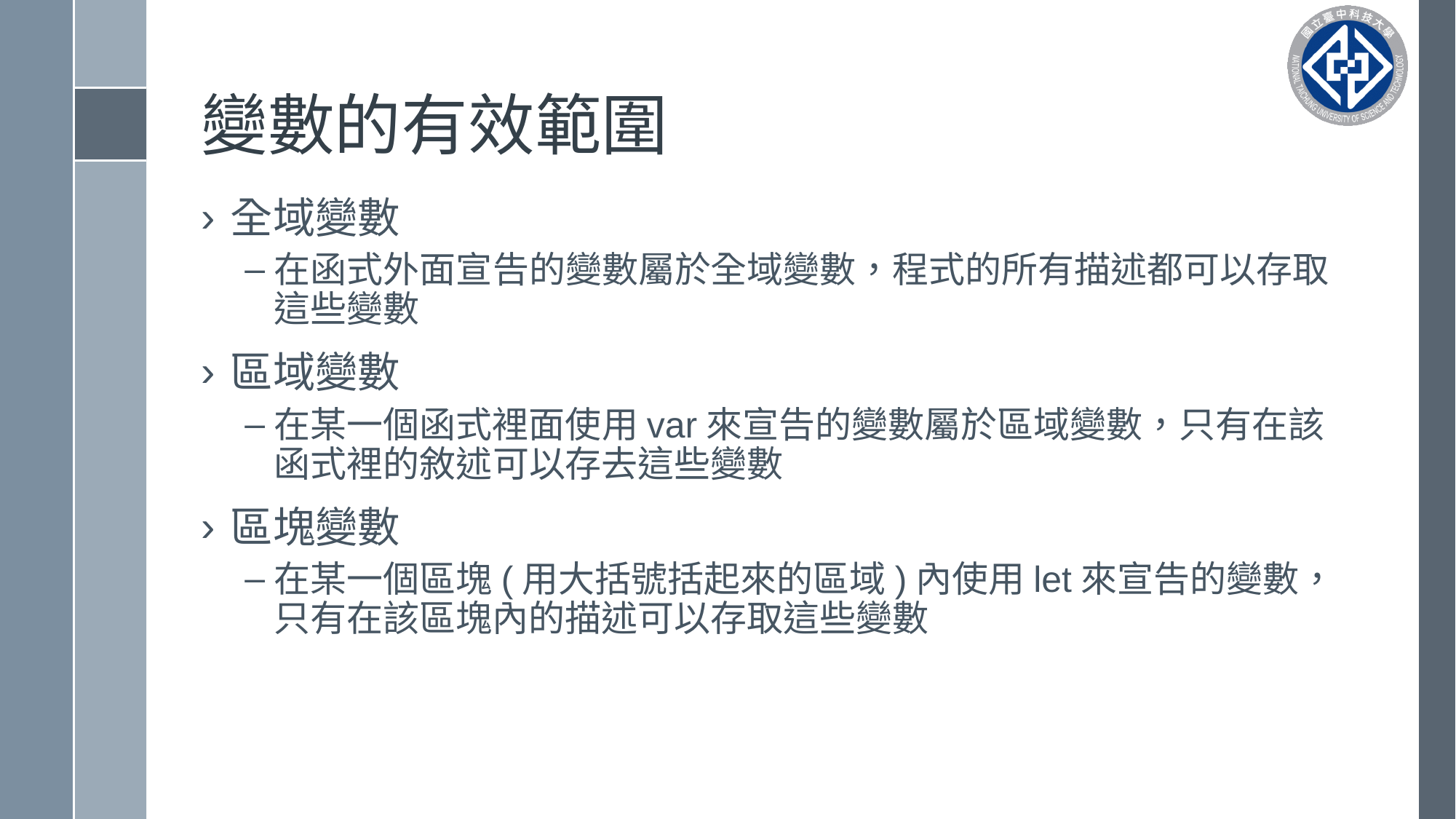

# 變數的有效範圍
全域變數
在函式外面宣告的變數屬於全域變數，程式的所有描述都可以存取這些變數
區域變數
在某一個函式裡面使用var來宣告的變數屬於區域變數，只有在該函式裡的敘述可以存去這些變數
區塊變數
在某一個區塊(用大括號括起來的區域)內使用let來宣告的變數，只有在該區塊內的描述可以存取這些變數